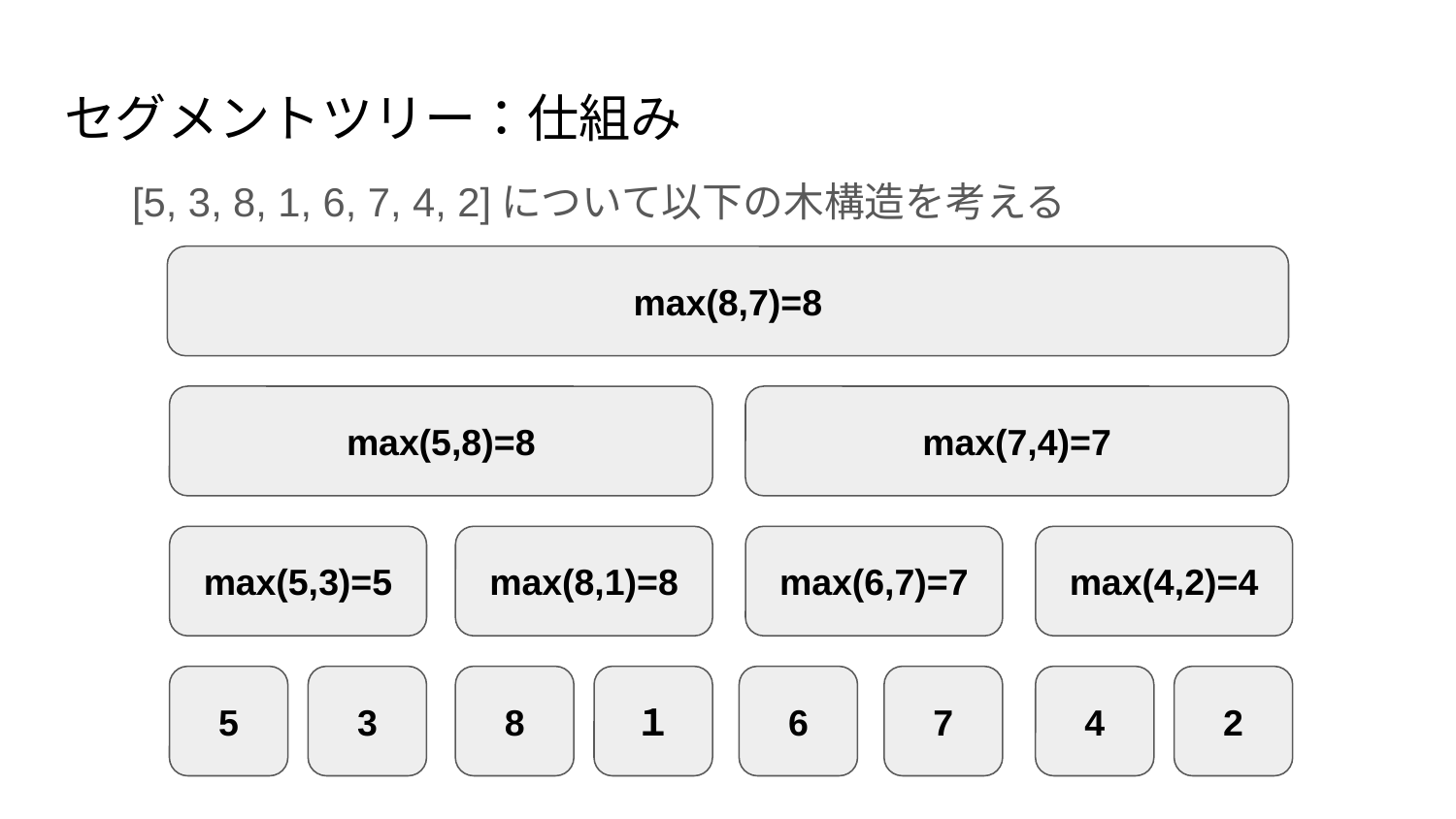

# セグメントツリー：仕組み
[5, 3, 8, 1, 6, 7, 4, 2]について以下の木構造を考える
max(8,7)=8
max(5,8)=8
max(7,4)=7
max(5,3)=5
max(8,1)=8
max(6,7)=7
max(4,2)=4
5
3
8
１
6
7
4
2